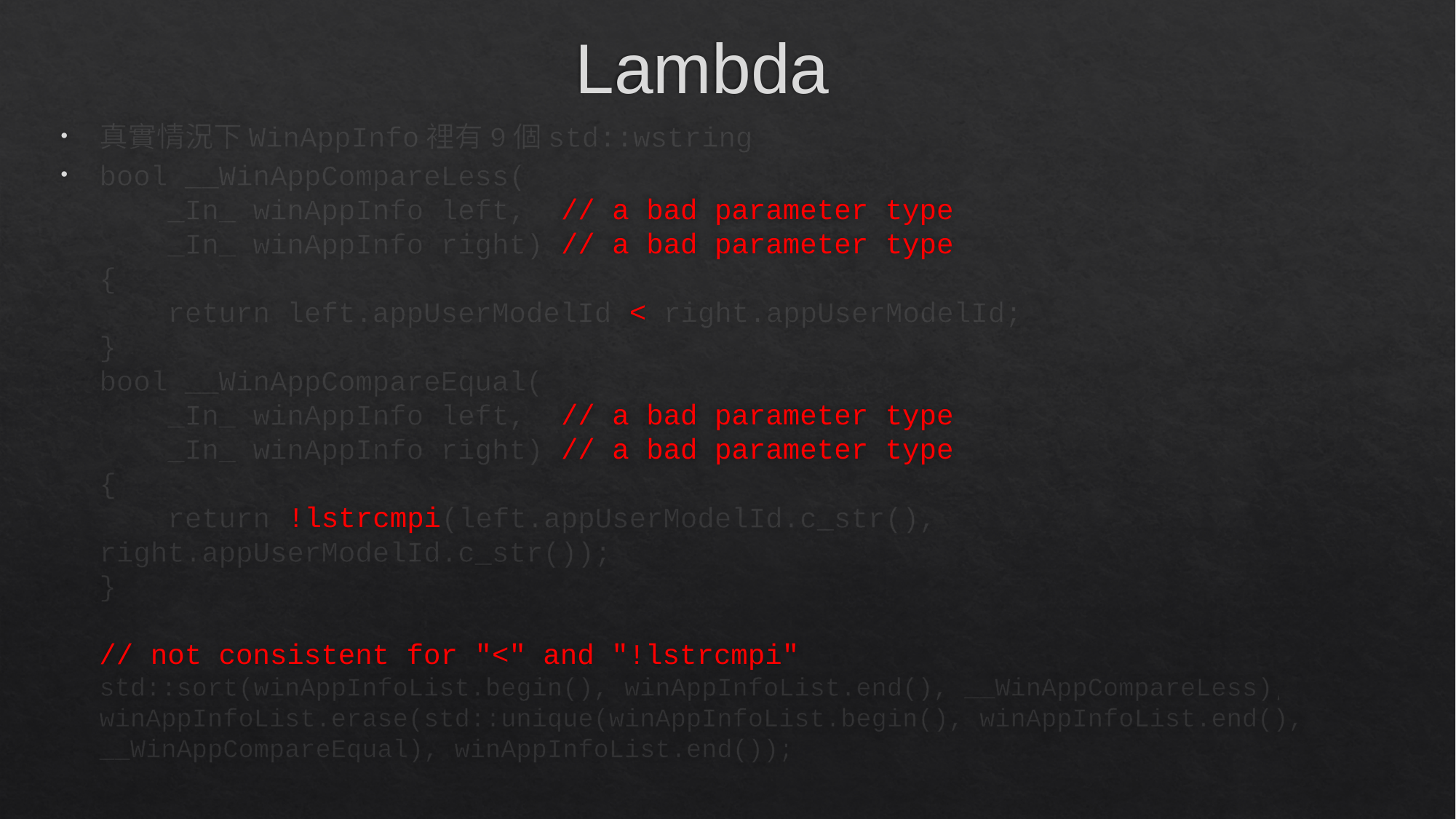

# Lambda
真實情況下WinAppInfo裡有9個std::wstring
bool __WinAppCompareLess(
    _In_ winAppInfo left,  // a bad parameter type
    _In_ winAppInfo right) // a bad parameter type
{
    return left.appUserModelId < right.appUserModelId;
}
bool __WinAppCompareEqual(
    _In_ winAppInfo left,  // a bad parameter type
    _In_ winAppInfo right) // a bad parameter type
{
    return !lstrcmpi(left.appUserModelId.c_str(), right.appUserModelId.c_str());
}
// not consistent for "<" and "!lstrcmpi"
std::sort(winAppInfoList.begin(), winAppInfoList.end(), __WinAppCompareLess);
winAppInfoList.erase(std::unique(winAppInfoList.begin(), winAppInfoList.end(), __WinAppCompareEqual), winAppInfoList.end());